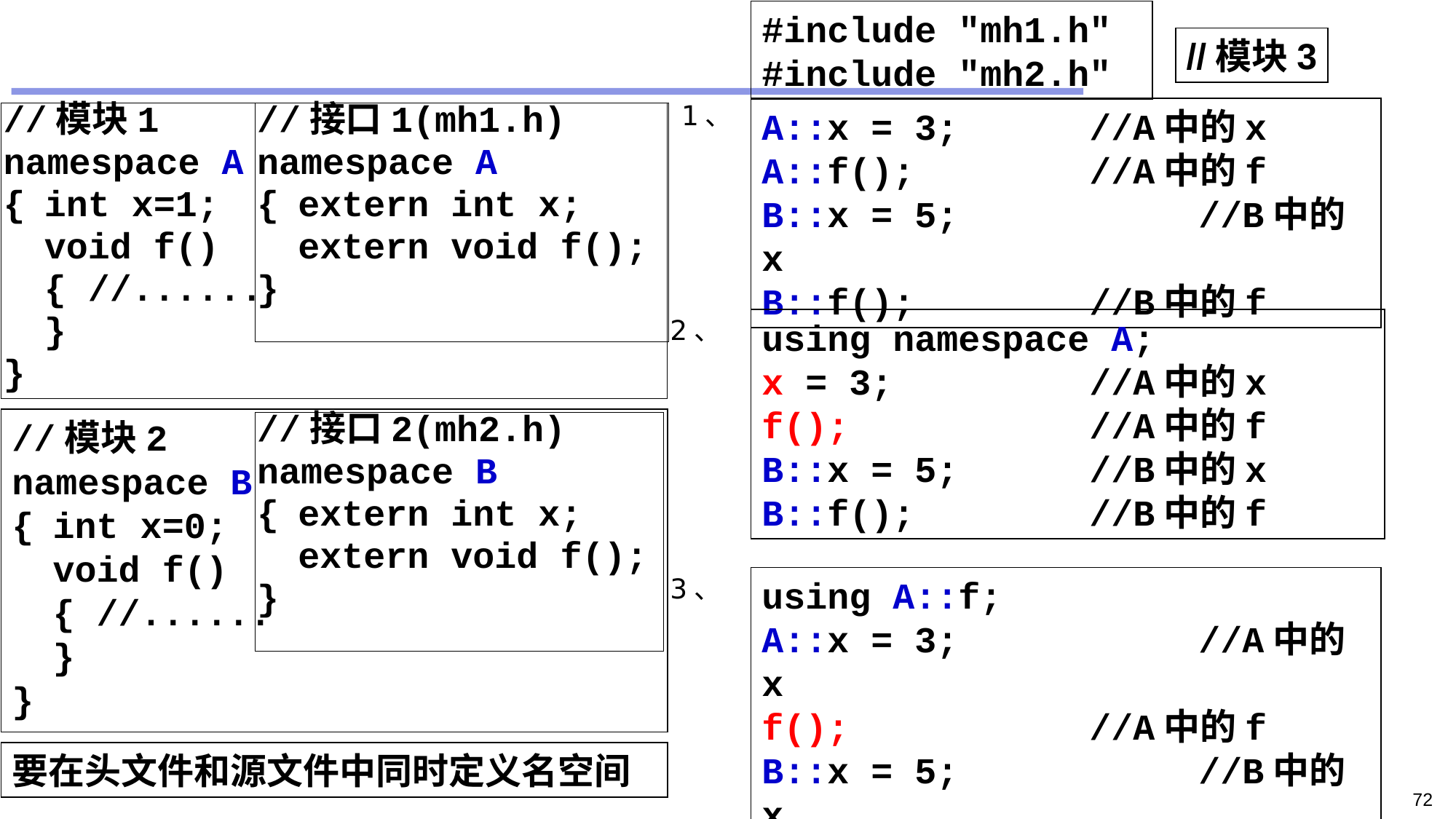

#include "mh1.h"
#include "mh2.h"
//模块3
1、
A::x = 3;		//A中的x
A::f();		//A中的f
B::x = 5; 		//B中的x
B::f();		//B中的f
//模块1
namespace A
{	int x=1;
	void f()
	{ //......
	}
}
//接口1(mh1.h)
namespace A
{	extern int x;
	extern void f();
}
2、
using namespace A;
x = 3;		//A中的x
f();			//A中的f
B::x = 5;	 	//B中的x
B::f();		//B中的f
//模块2
namespace B
{	int x=0;
	void f()
	{ //......
	}
}
//接口2(mh2.h)
namespace B
{	extern int x;
	extern void f();
}
3、
using A::f;
A::x = 3; 		//A中的x
f();			//A中的f
B::x = 5; 		//B中的x
B::f();		//B中的f
要在头文件和源文件中同时定义名空间
72